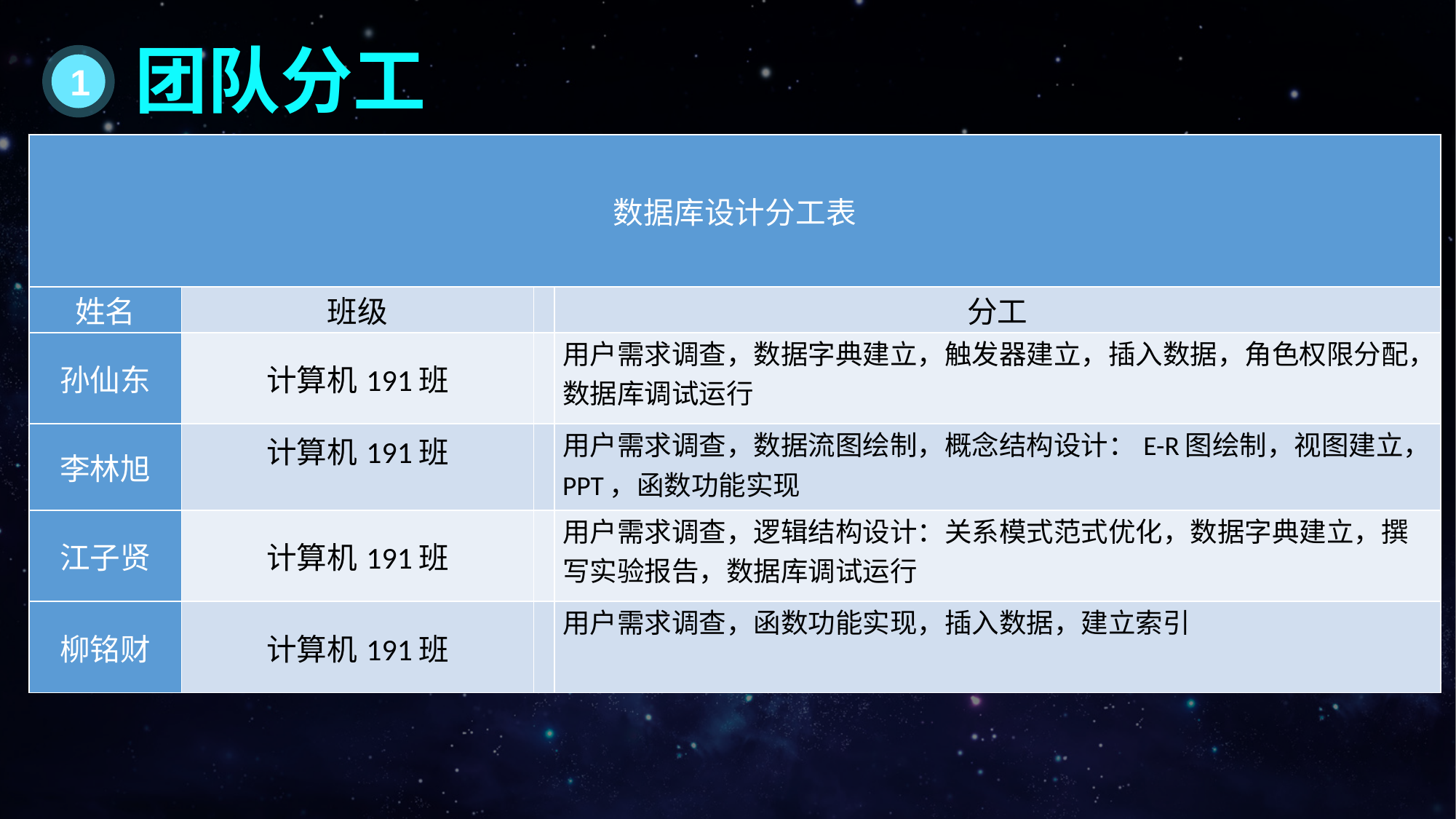

团队分工

1
| 数据库设计分工表 |  |  |  |
| --- | --- | --- | --- |
| 姓名 | 班级 |  | 分工 |
| 孙仙东 | 计算机191班 |  | 用户需求调查，数据字典建立，触发器建立，插入数据，角色权限分配，数据库调试运行 |
| 李林旭 | 计算机191班 |  | 用户需求调查，数据流图绘制，概念结构设计：E-R图绘制，视图建立，PPT，函数功能实现 |
| 江子贤 | 计算机191班 |  | 用户需求调查，逻辑结构设计：关系模式范式优化，数据字典建立，撰写实验报告，数据库调试运行 |
| 柳铭财 | 计算机191班 |  | 用户需求调查，函数功能实现，插入数据，建立索引 |

Key word 01
333,333,333
Add your title here
Key word 02
333,333,333
Add your title here
Key word 03
333,333,333
Add your title here
Key word 04
Add your title here
333,333,333